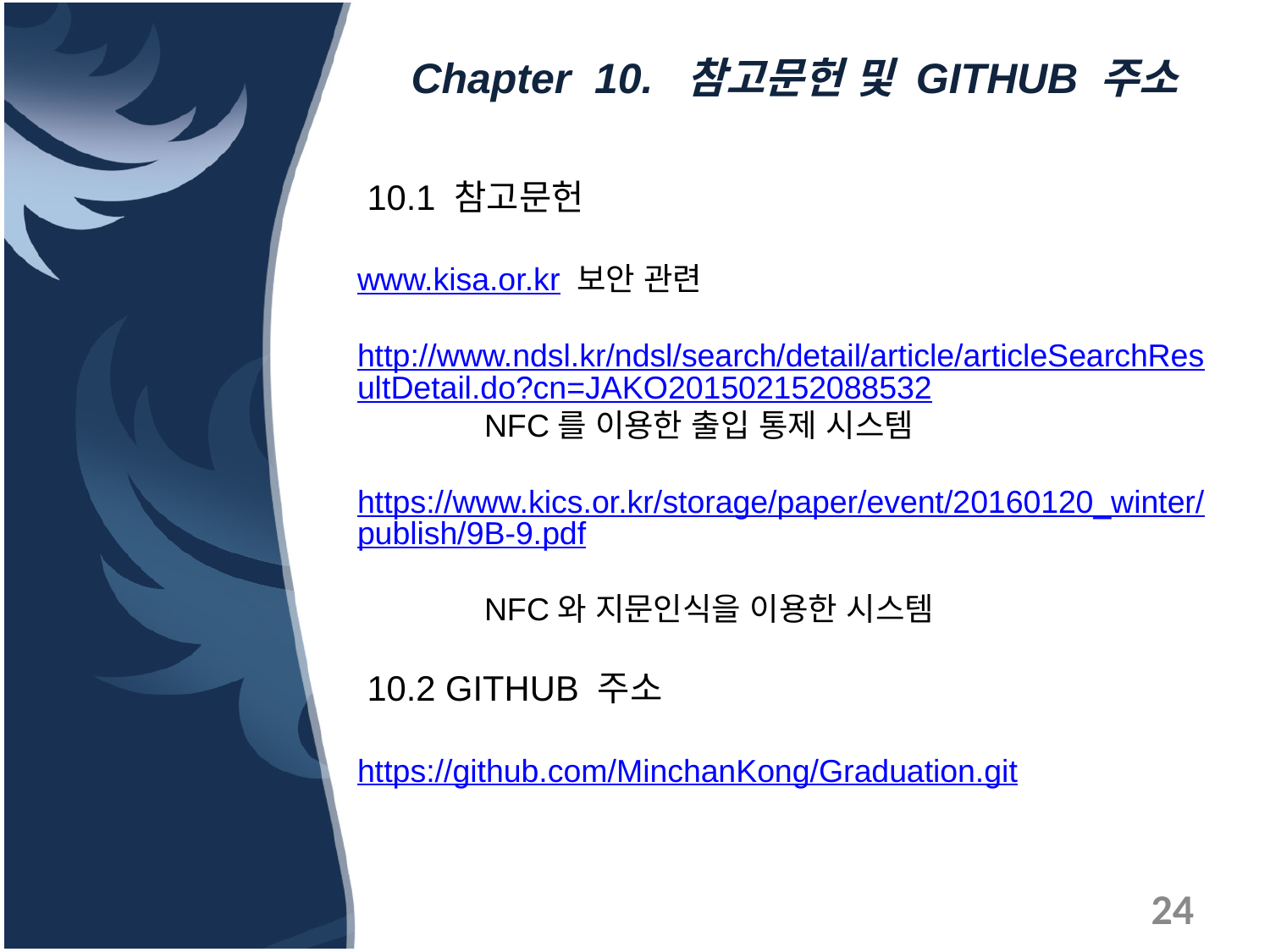

# Chapter  10.  참고문헌 및 GITHUB 주소
 10.1 참고문헌

www.kisa.or.kr 보안 관련

http://www.ndsl.kr/ndsl/search/detail/article/articleSearchResultDetail.do?cn=JAKO201502152088532
	NFC를 이용한 출입 통제 시스템

https://www.kics.or.kr/storage/paper/event/20160120_winter/publish/9B-9.pdf
	NFC와 지문인식을 이용한 시스템

 10.2 GITHUB 주소

https://github.com/MinchanKong/Graduation.git

24